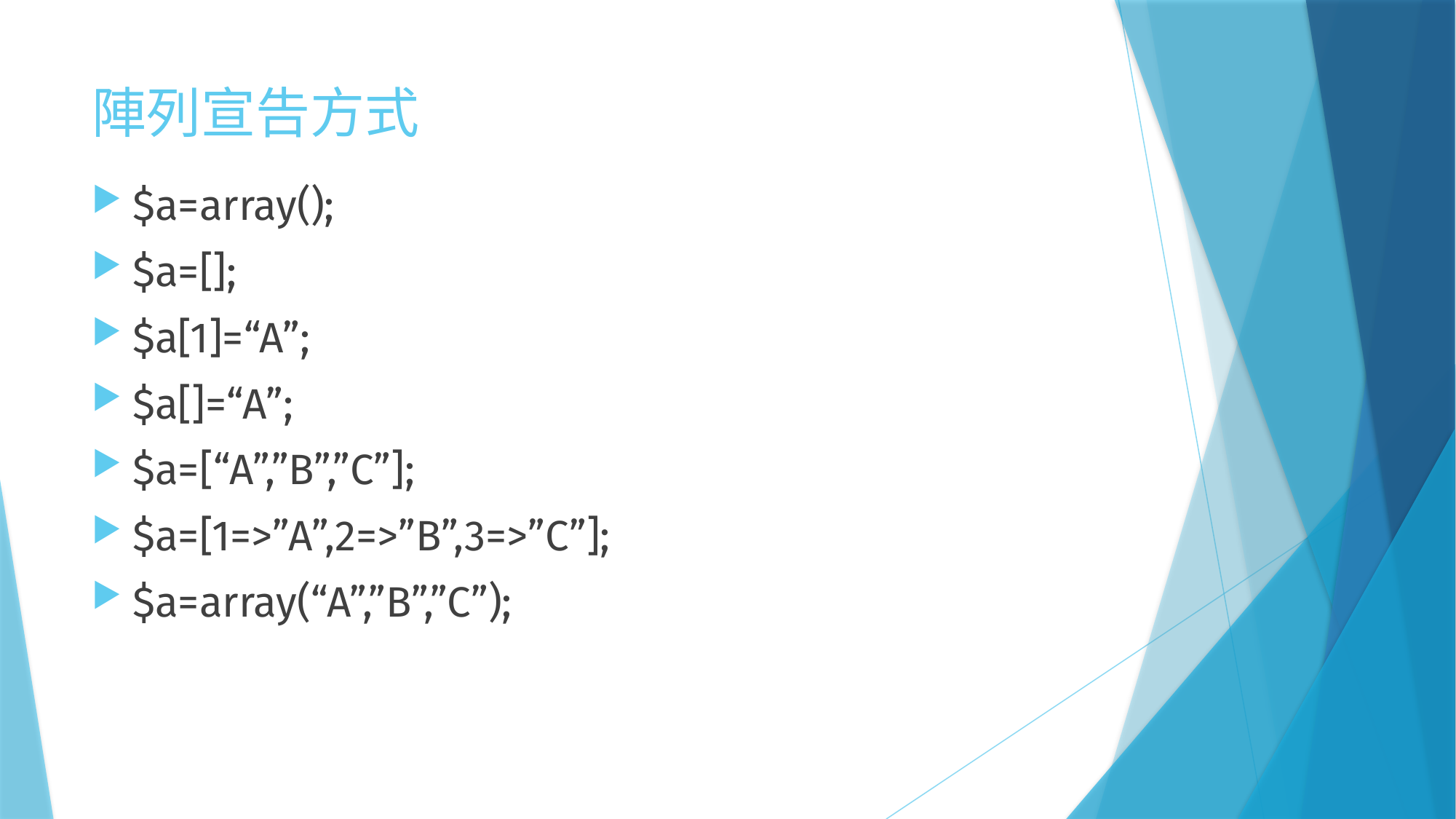

# 陣列宣告方式
$a=array();
$a=[];
$a[1]=“A”;
$a[]=“A”;
$a=[“A”,”B”,”C”];
$a=[1=>”A”,2=>”B”,3=>”C”];
$a=array(“A”,”B”,”C”);